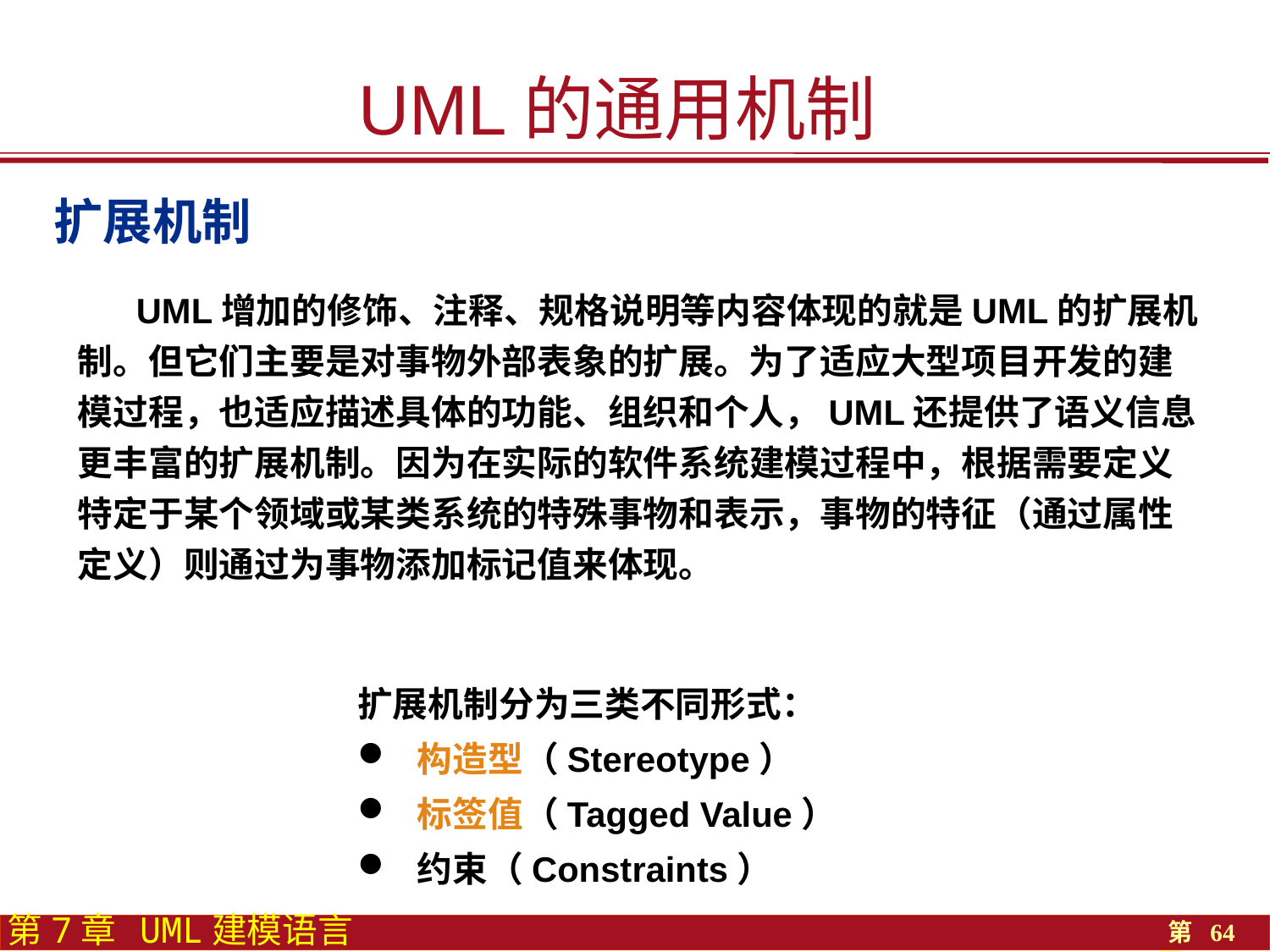

UML的通用机制
扩展机制
      UML增加的修饰、注释、规格说明等内容体现的就是UML的扩展机制。但它们主要是对事物外部表象的扩展。为了适应大型项目开发的建模过程，也适应描述具体的功能、组织和个人，UML还提供了语义信息更丰富的扩展机制。因为在实际的软件系统建模过程中，根据需要定义特定于某个领域或某类系统的特殊事物和表示，事物的特征（通过属性定义）则通过为事物添加标记值来体现。
扩展机制分为三类不同形式：
  构造型（Stereotype）
  标签值（Tagged Value）
  约束（Constraints）